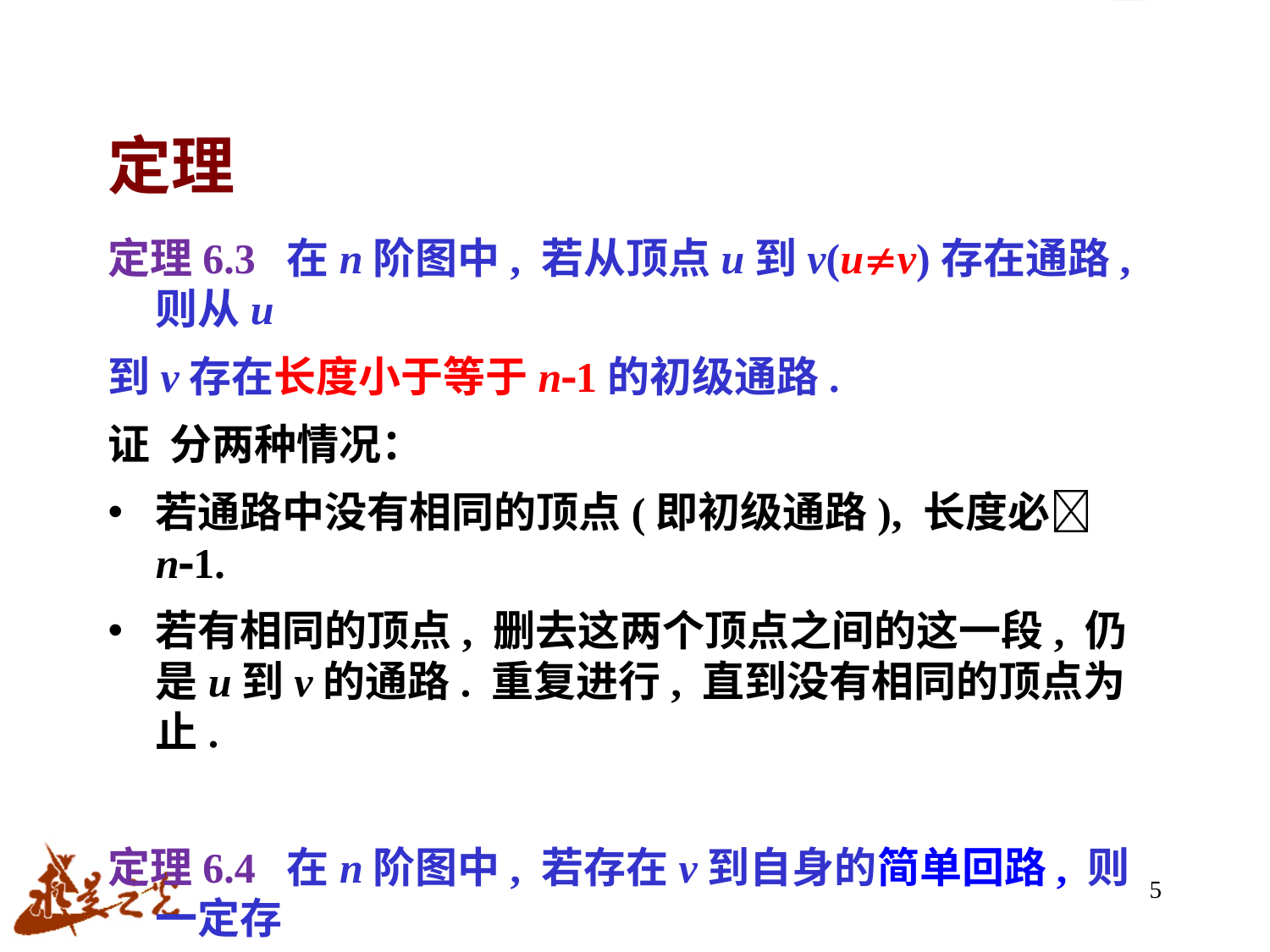

# 定理
定理6.3  在n阶图中, 若从顶点u到v(u≠v)存在通路, 则从u
到v存在长度小于等于n−1的初级通路.
证  分两种情况：
若通路中没有相同的顶点(即初级通路), 长度必≤ n−1.
若有相同的顶点, 删去这两个顶点之间的这一段, 仍是u到v的通路. 重复进行, 直到没有相同的顶点为止.

定理6.4  在n阶图中, 若存在v到自身的简单回路, 则一定存
在v到自身长度小于等于n的初级回路.
5